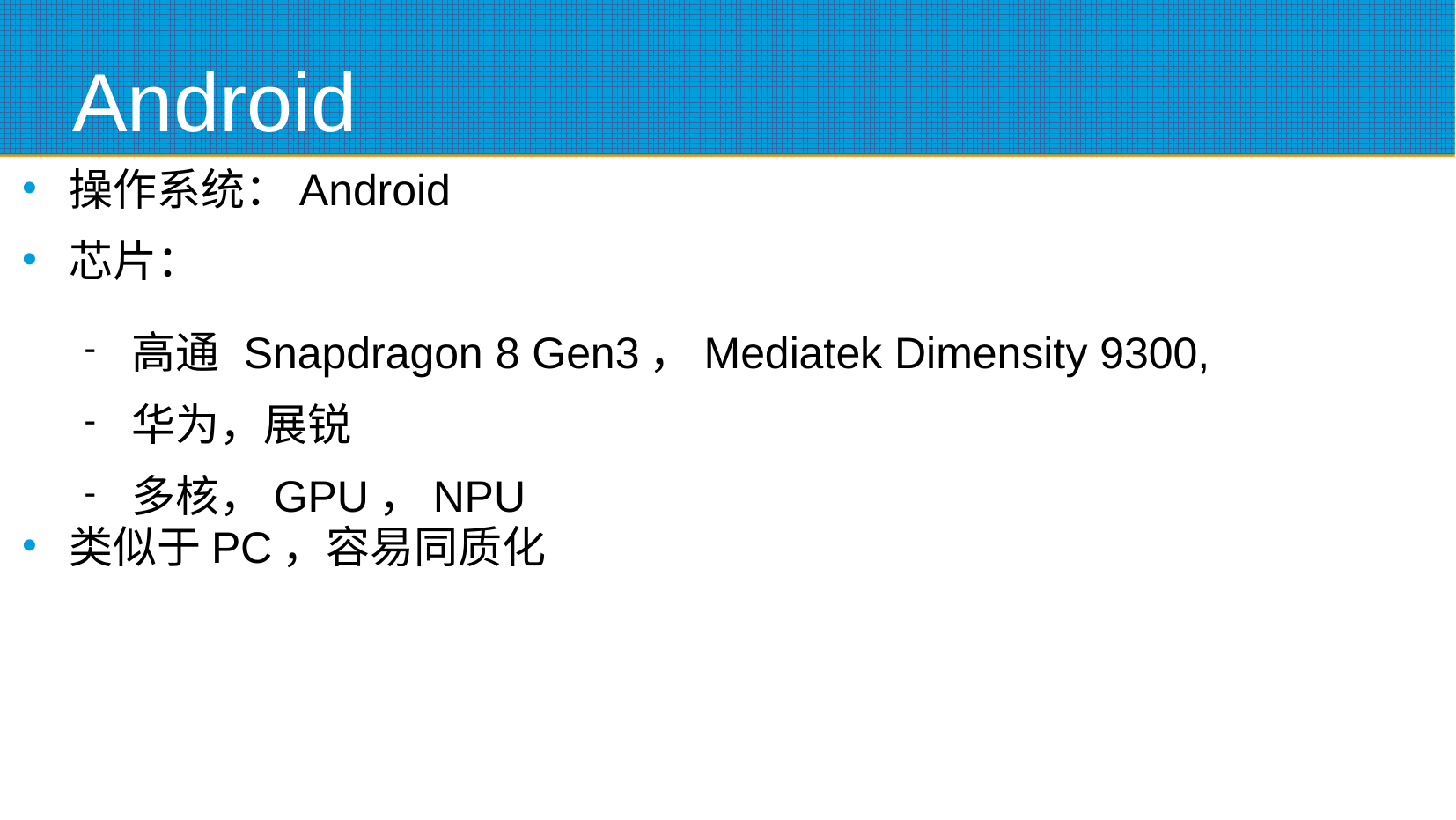

# Android
操作系统：Android
芯片：
高通 Snapdragon 8 Gen3，Mediatek Dimensity 9300,
华为，展锐
多核，GPU，NPU
类似于PC，容易同质化